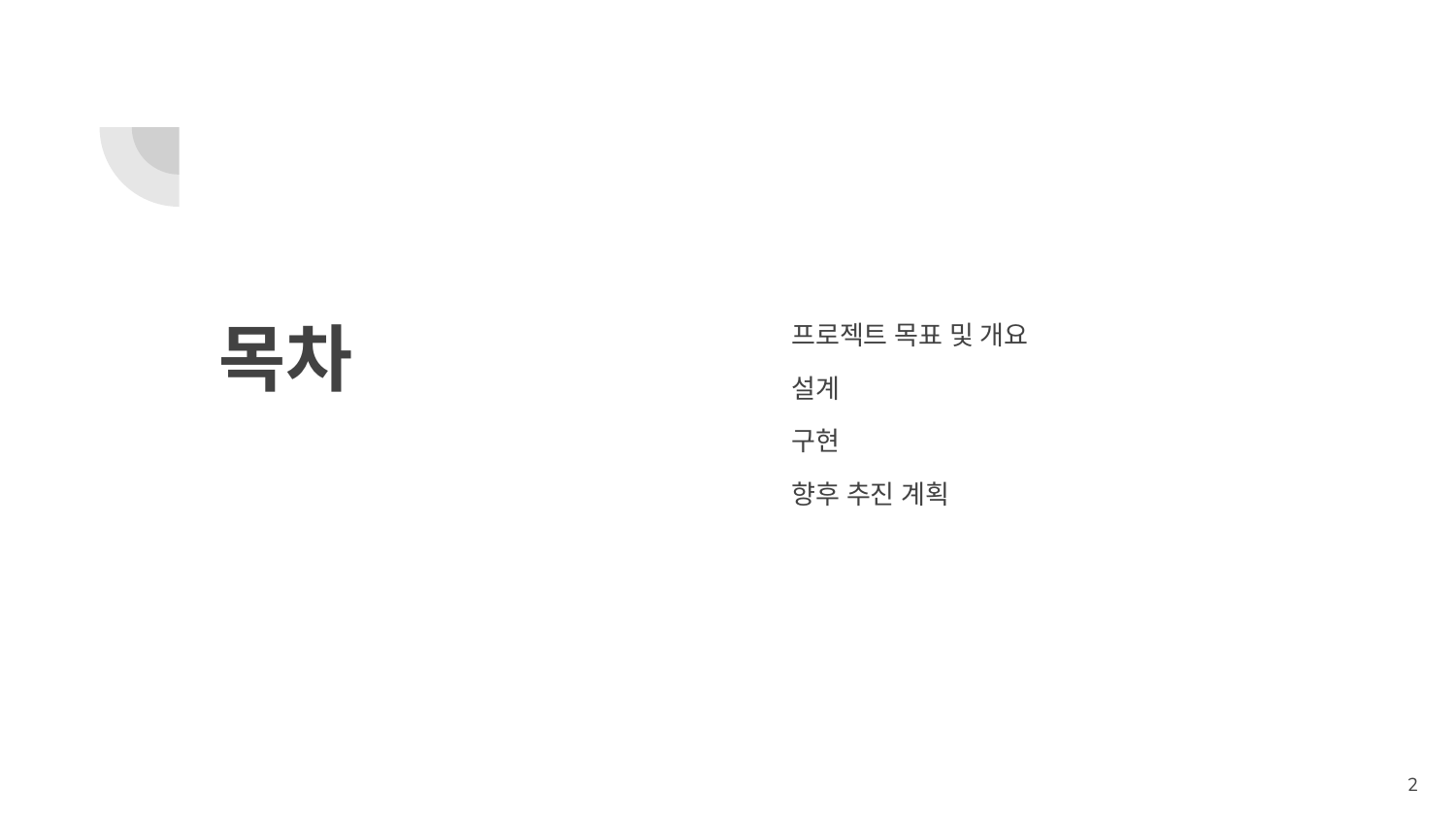

# 목차
프로젝트 목표 및 개요
설계
구현
향후 추진 계획
2